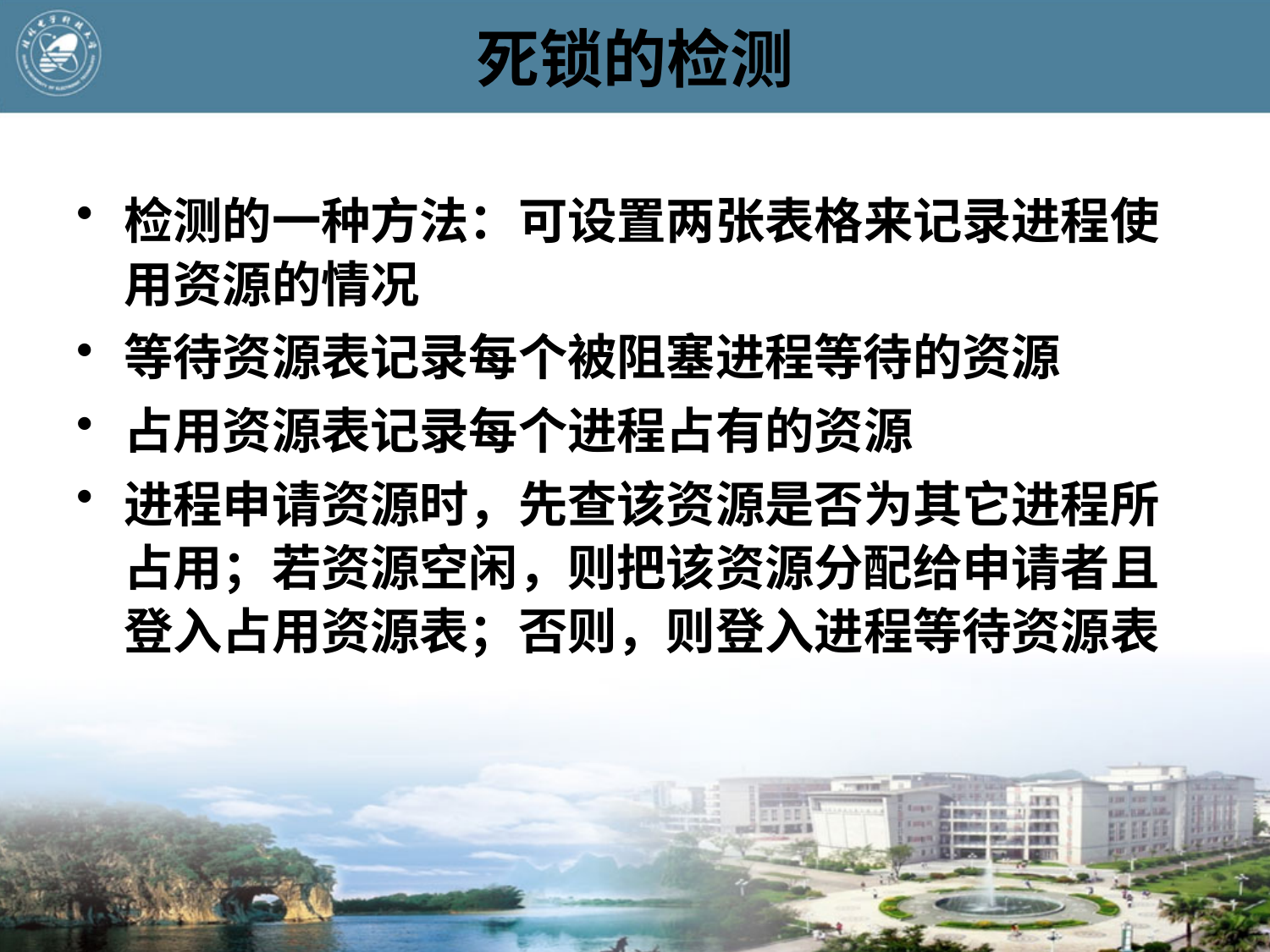

# 死锁的检测
检测的一种方法：可设置两张表格来记录进程使用资源的情况
等待资源表记录每个被阻塞进程等待的资源
占用资源表记录每个进程占有的资源
进程申请资源时，先查该资源是否为其它进程所占用；若资源空闲，则把该资源分配给申请者且登入占用资源表；否则，则登入进程等待资源表